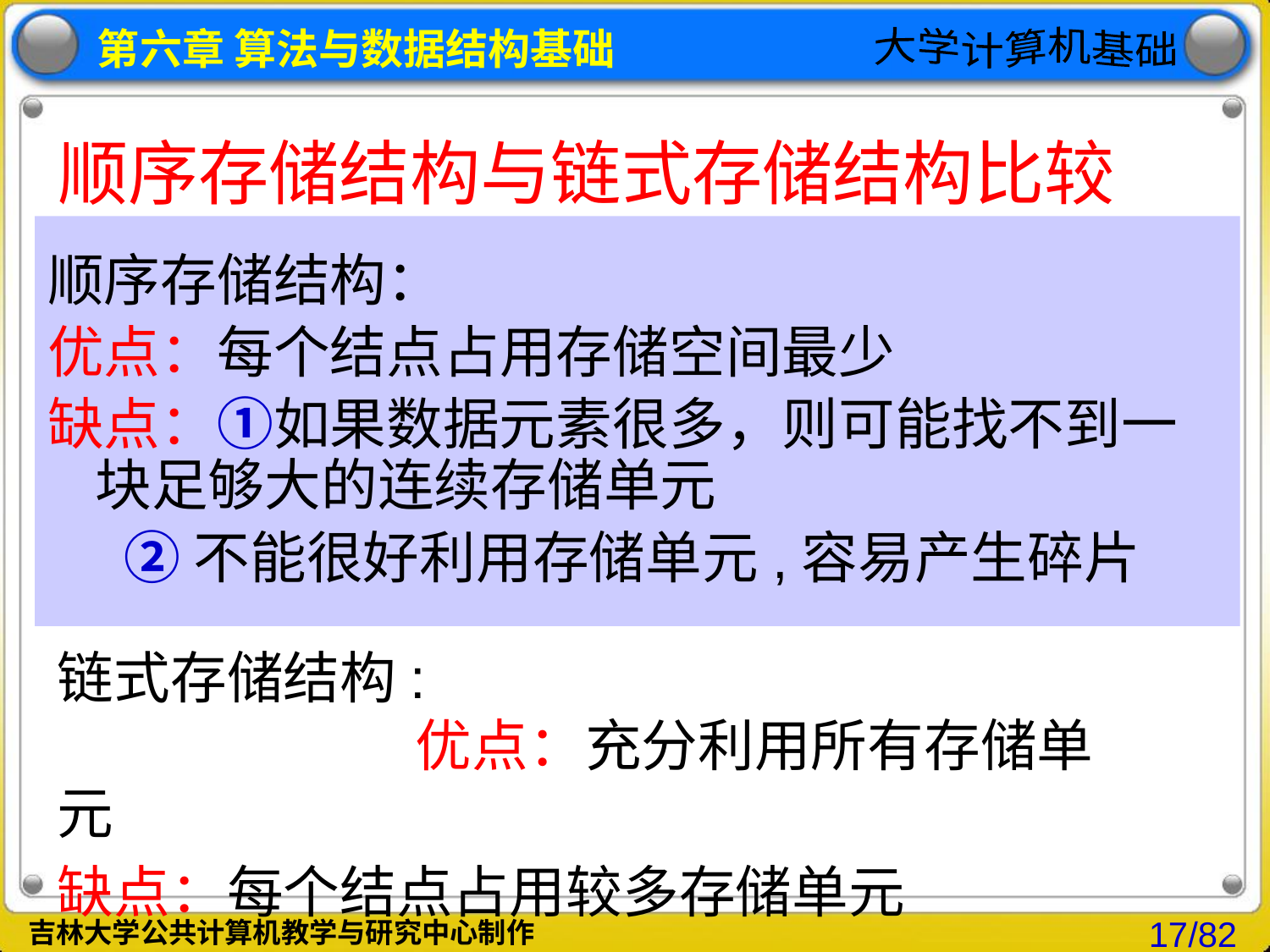

# 顺序存储结构与链式存储结构比较
顺序存储结构：
优点：每个结点占用存储空间最少
缺点：①如果数据元素很多，则可能找不到一块足够大的连续存储单元
      ②不能很好利用存储单元,容易产生碎片
链式存储结构:                                                                   优点：充分利用所有存储单元
缺点：每个结点占用较多存储单元
17/82